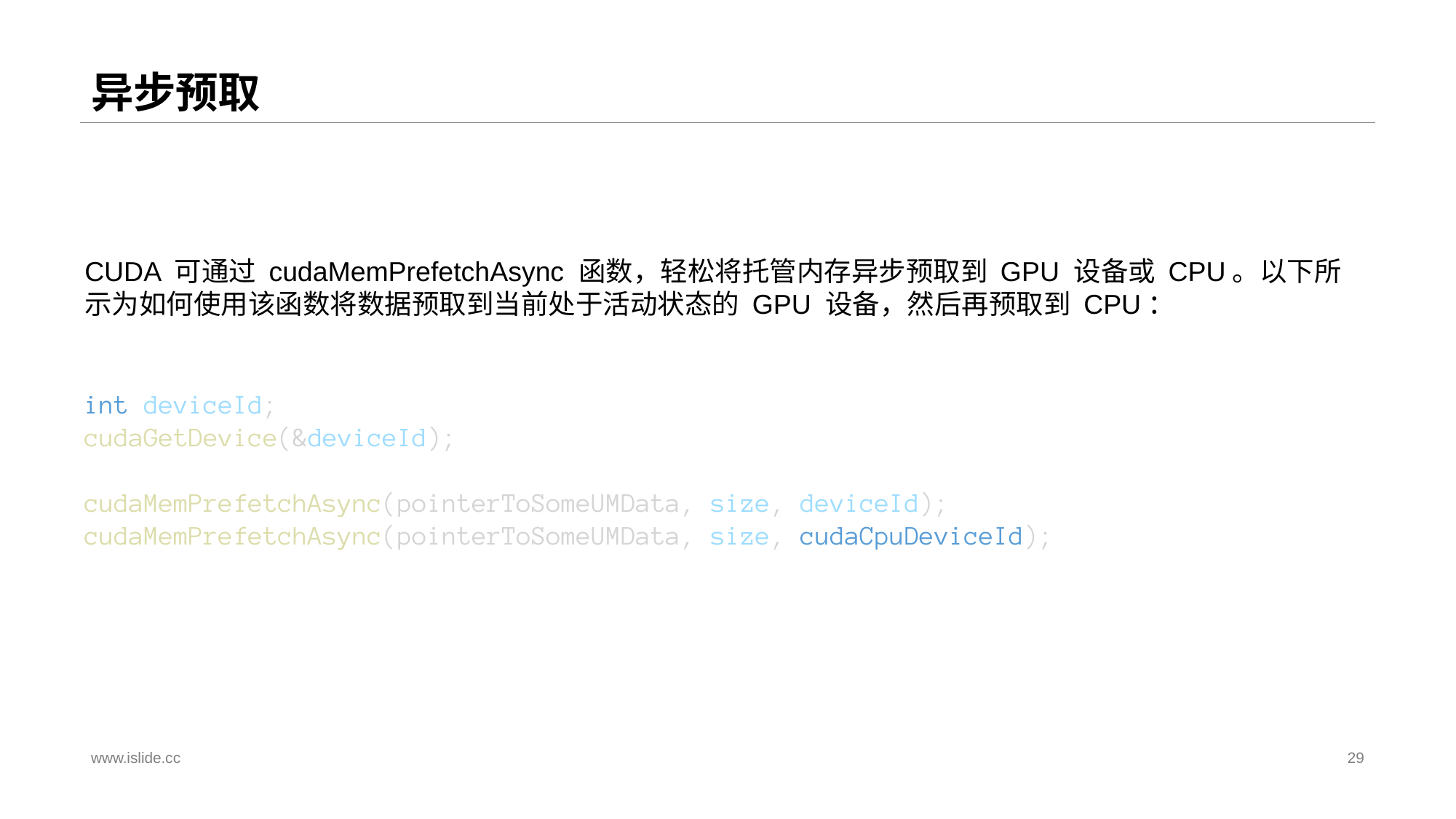

# 异步预取
CUDA 可通过 cudaMemPrefetchAsync 函数，轻松将托管内存异步预取到 GPU 设备或 CPU。以下所示为如何使用该函数将数据预取到当前处于活动状态的 GPU 设备，然后再预取到 CPU：
int deviceId;
cudaGetDevice(&deviceId);
cudaMemPrefetchAsync(pointerToSomeUMData, size, deviceId);
cudaMemPrefetchAsync(pointerToSomeUMData, size, cudaCpuDeviceId);
www.islide.cc
29